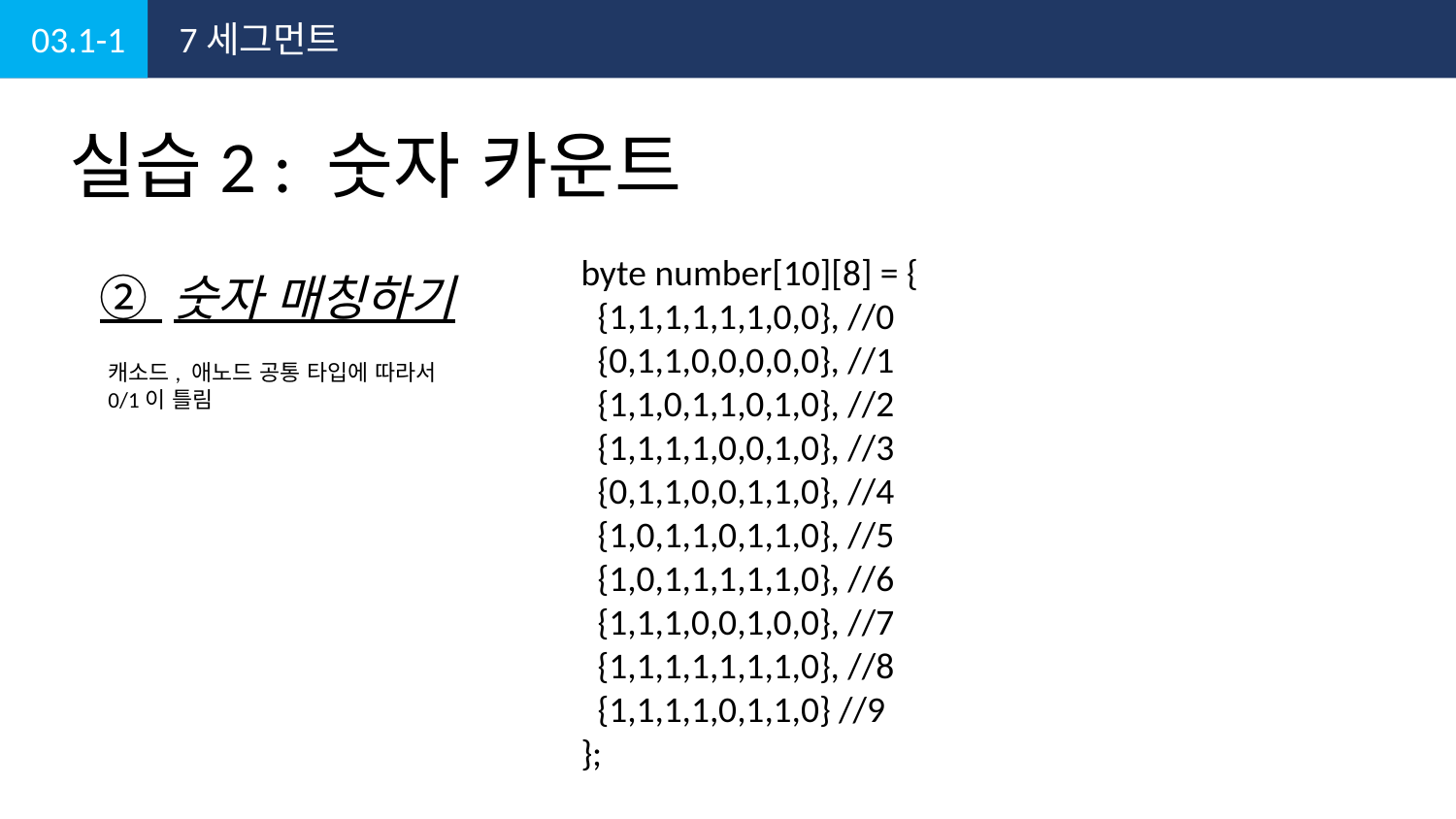

03.1-1
7세그먼트
실습2 : 숫자 카운트
byte number[10][8] = {
  {1,1,1,1,1,1,0,0}, //0
  {0,1,1,0,0,0,0,0}, //1
  {1,1,0,1,1,0,1,0}, //2
  {1,1,1,1,0,0,1,0}, //3
  {0,1,1,0,0,1,1,0}, //4
  {1,0,1,1,0,1,1,0}, //5
  {1,0,1,1,1,1,1,0}, //6
  {1,1,1,0,0,1,0,0}, //7
  {1,1,1,1,1,1,1,0}, //8
  {1,1,1,1,0,1,1,0} //9
};
② 숫자 매칭하기
캐소드, 애노드 공통 타입에 따라서 0/1이 틀림